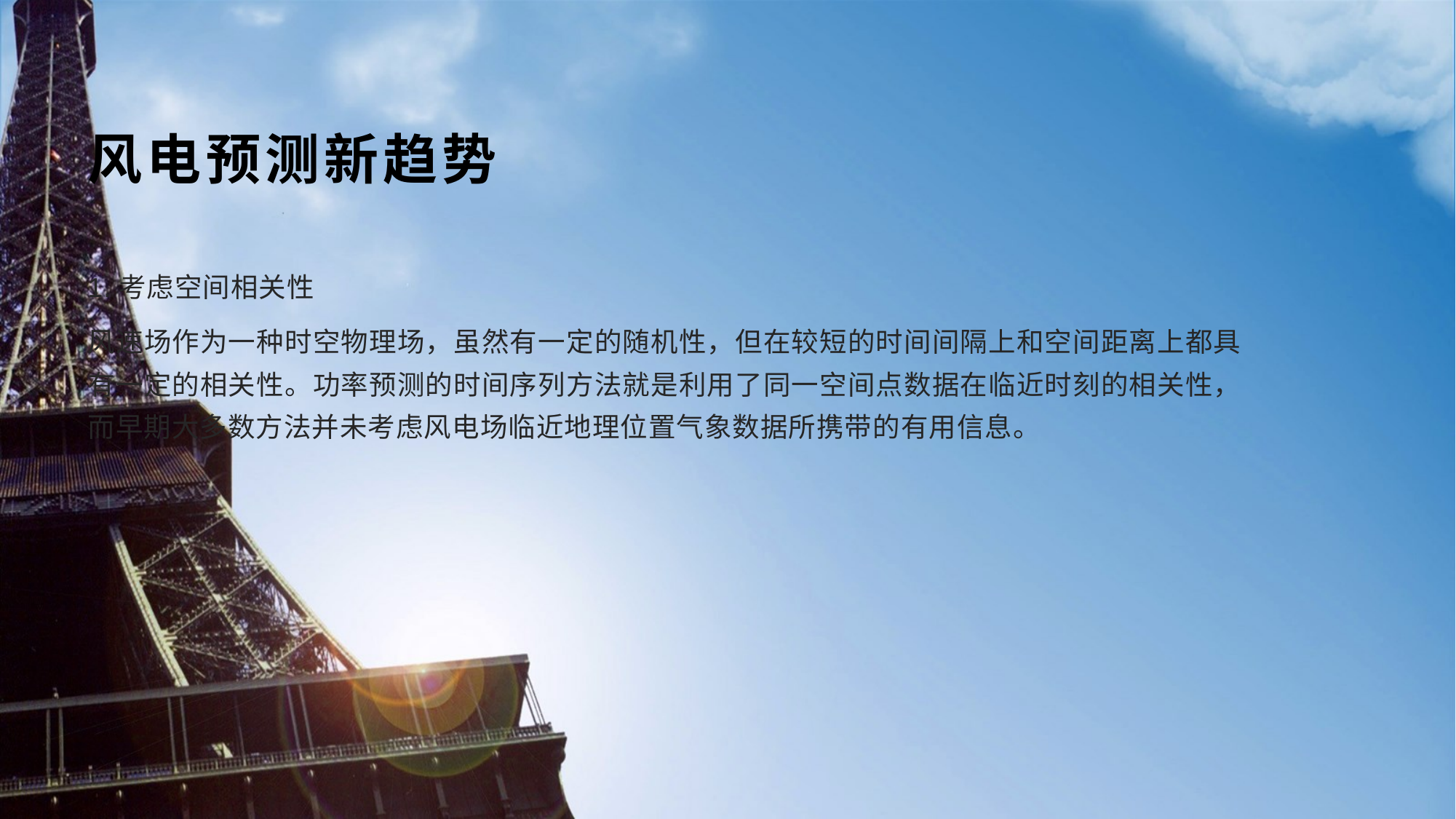

风电预测新趋势
1.考虑空间相关性
风速场作为一种时空物理场，虽然有一定的随机性，但在较短的时间间隔上和空间距离上都具有一定的相关性。功率预测的时间序列方法就是利用了同一空间点数据在临近时刻的相关性，而早期大多数方法并未考虑风电场临近地理位置气象数据所携带的有用信息。